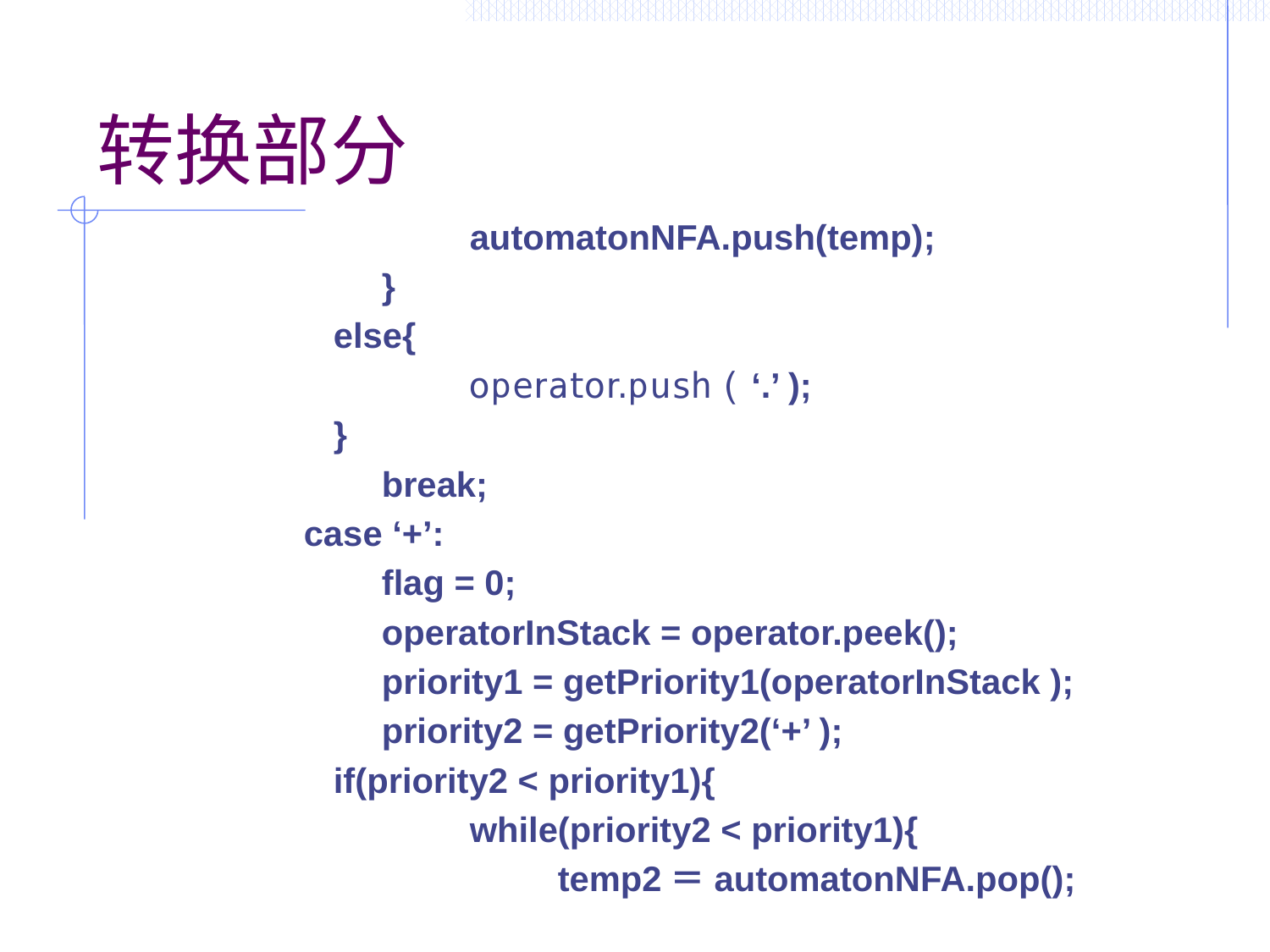

# 转换部分
			    automatonNFA.push(temp);
		        }
                     else{
			    operator.push ( ‘.’ );
                     }
		        break;
		case ‘+’:
		        flag = 0;
		        operatorInStack = operator.peek();
		        priority1 = getPriority1(operatorInStack );
		        priority2 = getPriority2(‘+’ );
                     if(priority2 < priority1){
			    while(priority2 < priority1){
			    	temp2＝automatonNFA.pop();